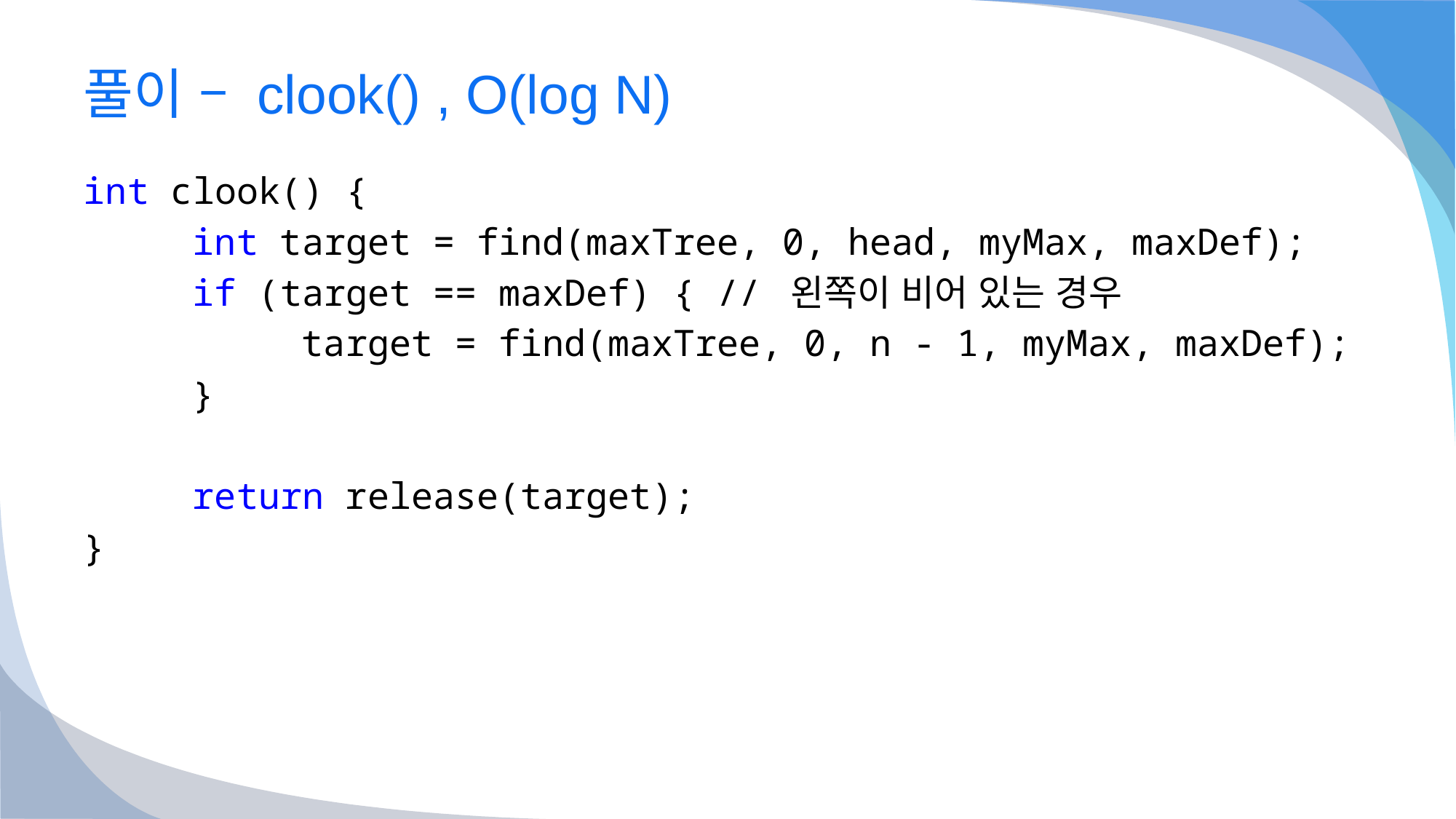

# 풀이 – clook() , O(log N)
int clook() {
	int target = find(maxTree, 0, head, myMax, maxDef);
	if (target == maxDef) { // 왼쪽이 비어 있는 경우
		target = find(maxTree, 0, n - 1, myMax, maxDef);
	}

	return release(target);
}